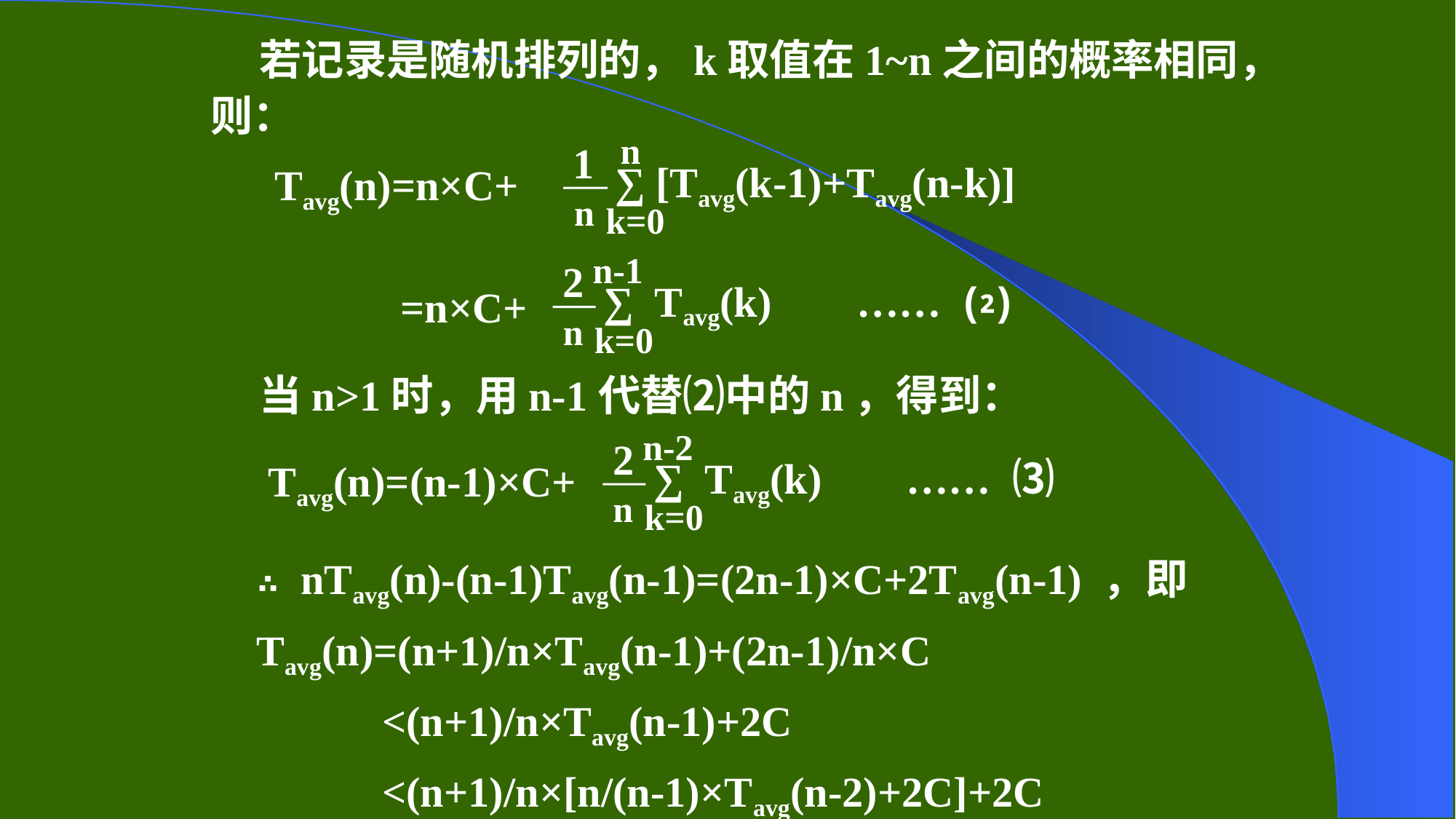

若记录是随机排列的，k取值在1~n之间的概率相同，则：
n
∑ [Tavg(k-1)+Tavg(n-k)]
k=0
1

n
Tavg(n)=n×C+
n-1
2

n
∑  Tavg(k)        ……  ⑵
=n×C+
k=0
    当n>1时，用n-1代替⑵中的n，得到：
n-2
2

n
∑  Tavg(k)        ……  ⑶
Tavg(n)=(n-1)×C+
k=0
∴  nTavg(n)-(n-1)Tavg(n-1)=(2n-1)×C+2Tavg(n-1) ，即
Tavg(n)=(n+1)/n×Tavg(n-1)+(2n-1)/n×C
<(n+1)/n×Tavg(n-1)+2C
<(n+1)/n×[n/(n-1)×Tavg(n-2)+2C]+2C